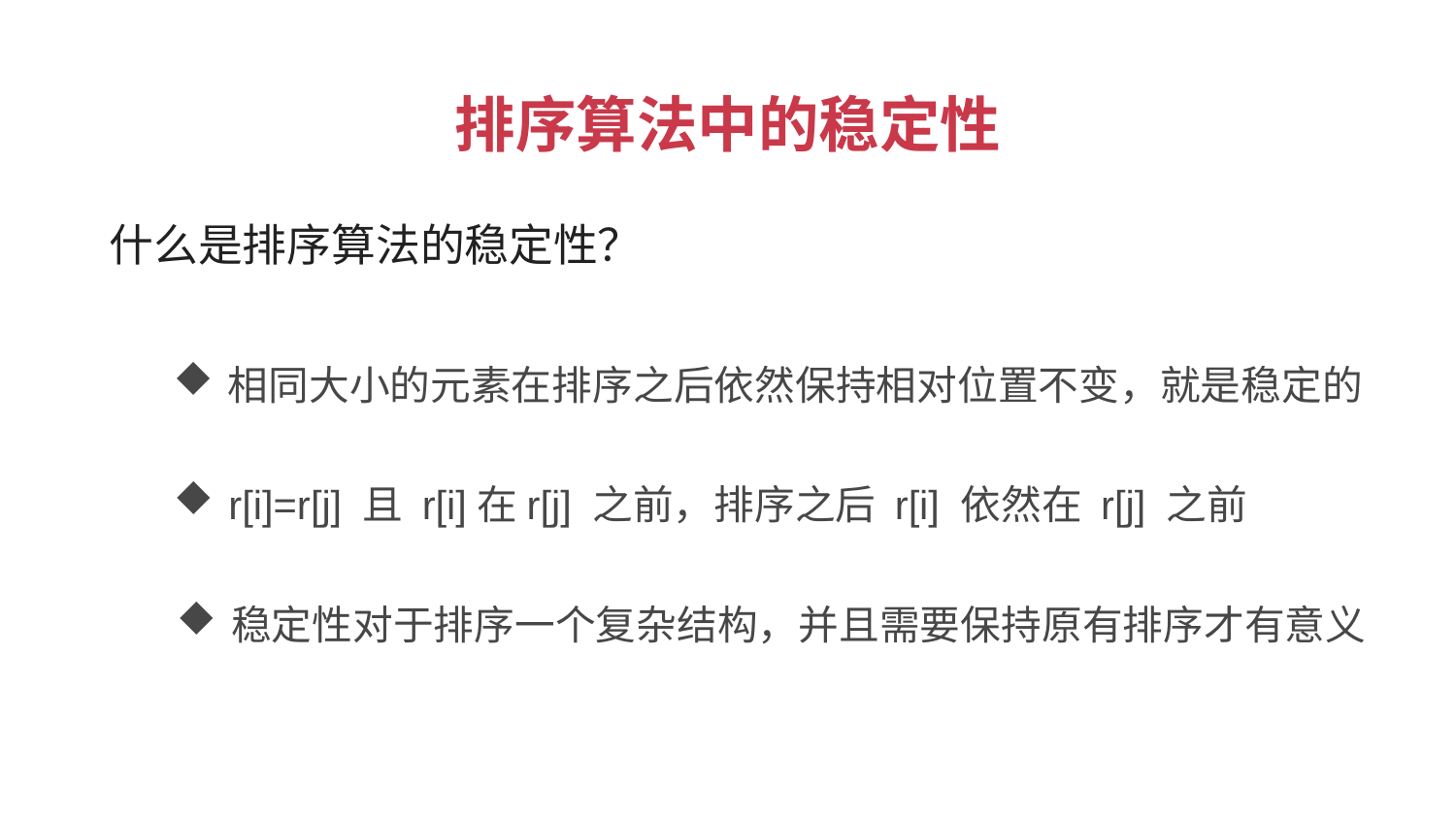

排序算法中的稳定性
 什么是排序算法的稳定性？
相同大小的元素在排序之后依然保持相对位置不变，就是稳定的
r[i]=r[j] 且 r[i]在r[j] 之前，排序之后 r[i] 依然在 r[j] 之前
稳定性对于排序一个复杂结构，并且需要保持原有排序才有意义